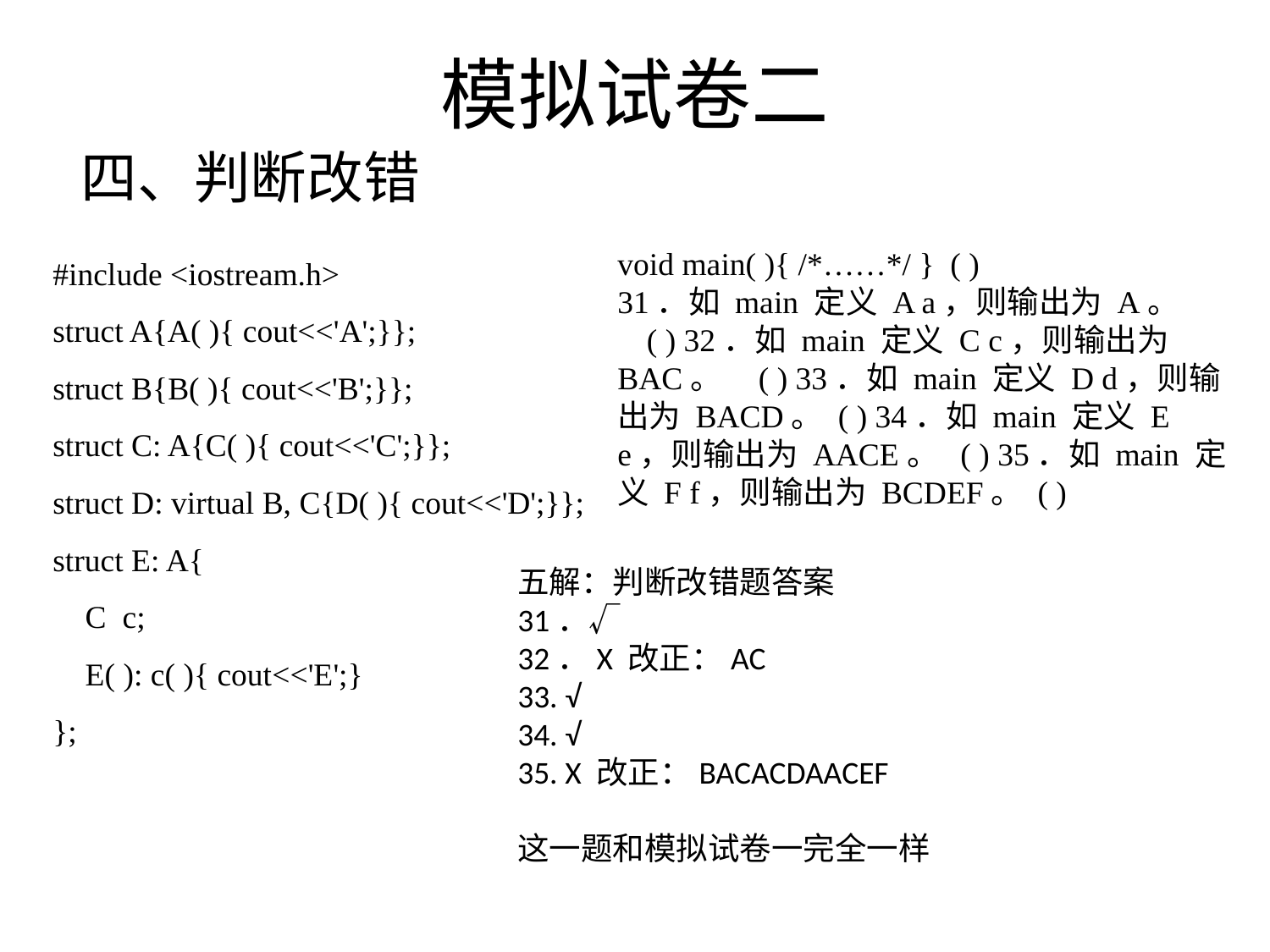

# 模拟试卷二
四、判断改错
#include <iostream.h>
struct A{A( ){ cout<<'A';}};
struct B{B( ){ cout<<'B';}};
struct C: A{C( ){ cout<<'C';}};
struct D: virtual B, C{D( ){ cout<<'D';}};
struct E: A{
    C  c;
    E( ): c( ){ cout<<'E';}
};
void main( ){ /*……*/ }  ( )
31．如 main 定义 A a，则输出为 A。          ( ) 32．如 main 定义 C c，则输出为 BAC。    ( ) 33．如 main 定义 D d，则输出为 BACD。 ( ) 34．如 main 定义 E e，则输出为 AACE。  ( ) 35．如 main 定义 F f，则输出为 BCDEF。 ( )

五解：判断改错题答案
31．√
32．X 改正：AC
33. √
34. √
35. X 改正：BACACDAACEF

这一题和模拟试卷一完全一样